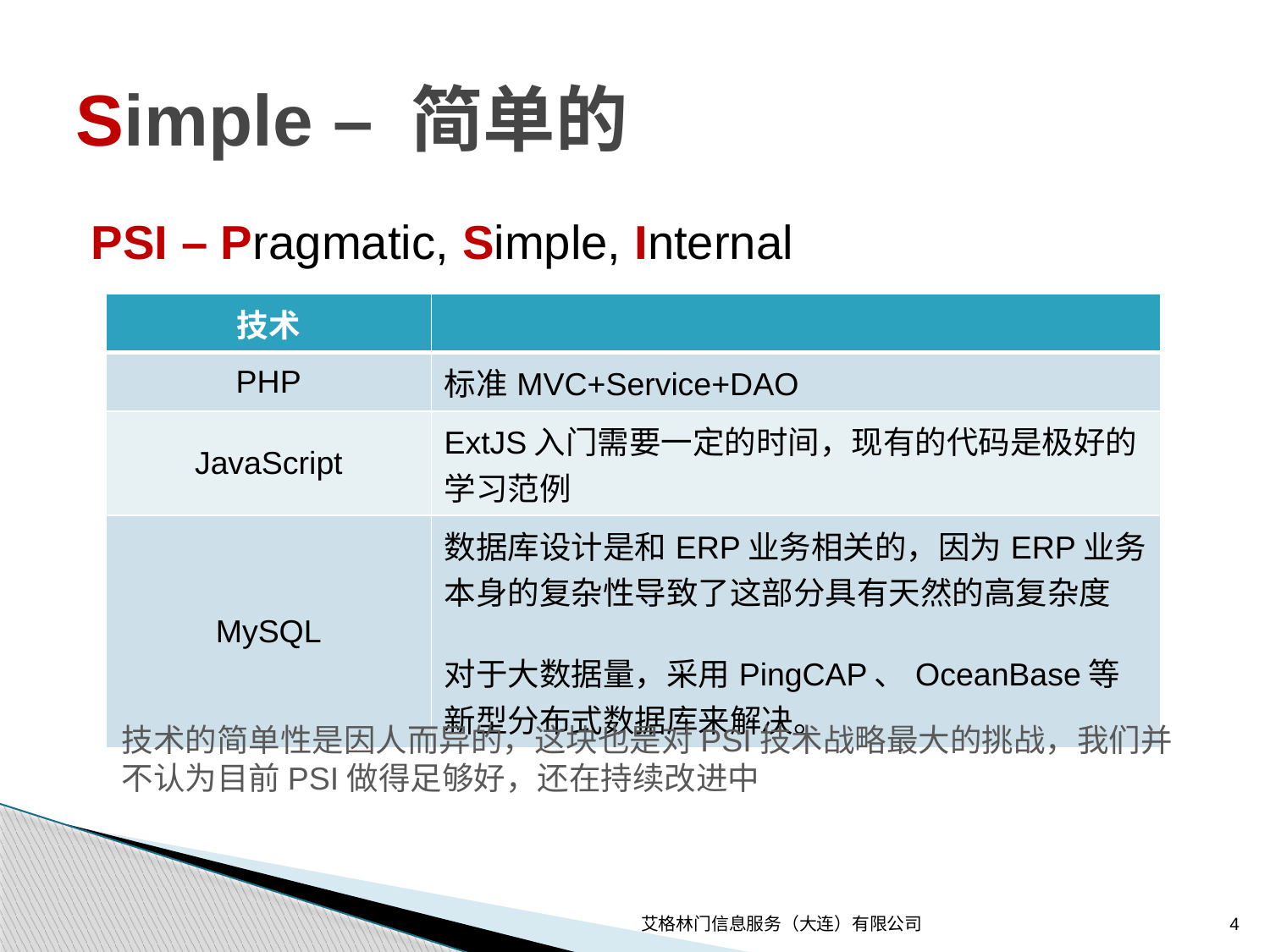

# Simple – 简单的
PSI – Pragmatic, Simple, Internal
| 技术 |  |
| --- | --- |
| PHP | 标准MVC+Service+DAO |
| JavaScript | ExtJS入门需要一定的时间，现有的代码是极好的学习范例 |
| MySQL | 数据库设计是和ERP业务相关的，因为ERP业务本身的复杂性导致了这部分具有天然的高复杂度 对于大数据量，采用PingCAP、OceanBase等新型分布式数据库来解决。 |
技术的简单性是因人而异的，这块也是对PSI技术战略最大的挑战，我们并不认为目前PSI做得足够好，还在持续改进中
艾格林门信息服务（大连）有限公司
4